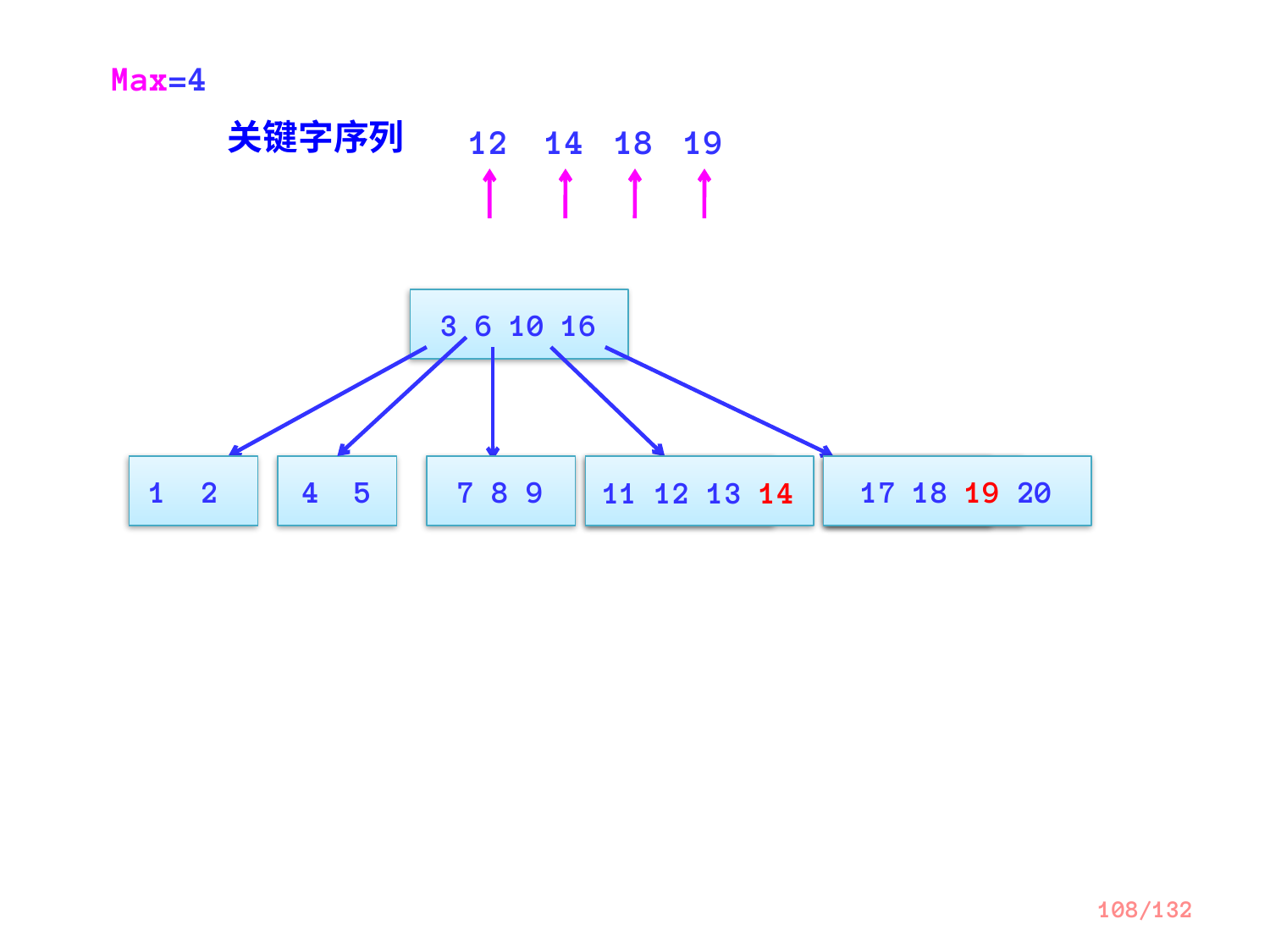

Max=4
关键字序列
12
14
18
19
3 6 10 16
1  2
4  5
7 8 9
11 12 13
11 12 13 14
17 18 20
17 18 19 20
17  20
108/132